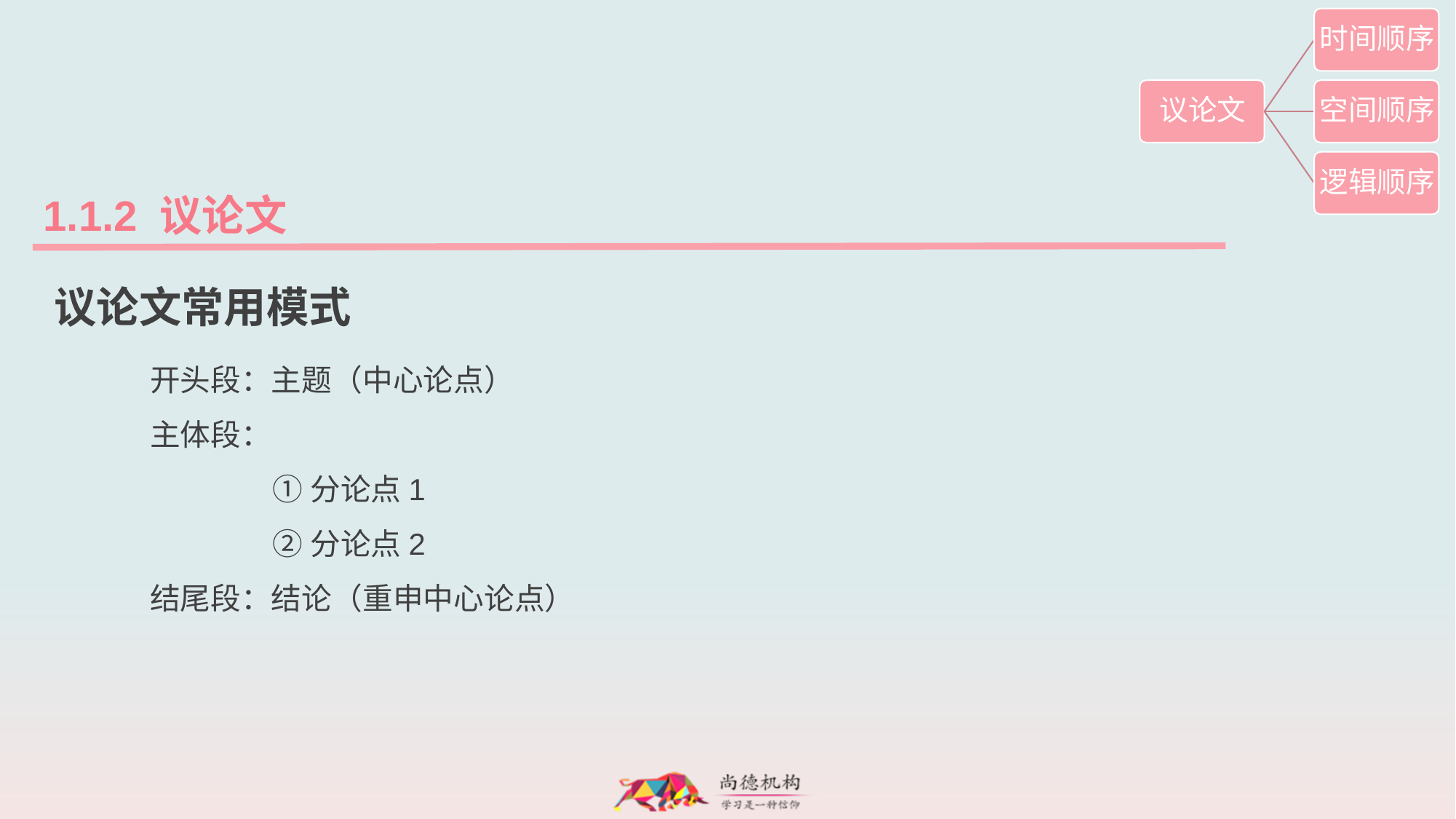

议论文

时间顺序

空间顺序

逻辑顺序
1.1.2 议论文
议论文常用模式
开头段：主题（中心论点）
主体段：
		①分论点1
		②分论点2
结尾段：结论（重申中心论点）